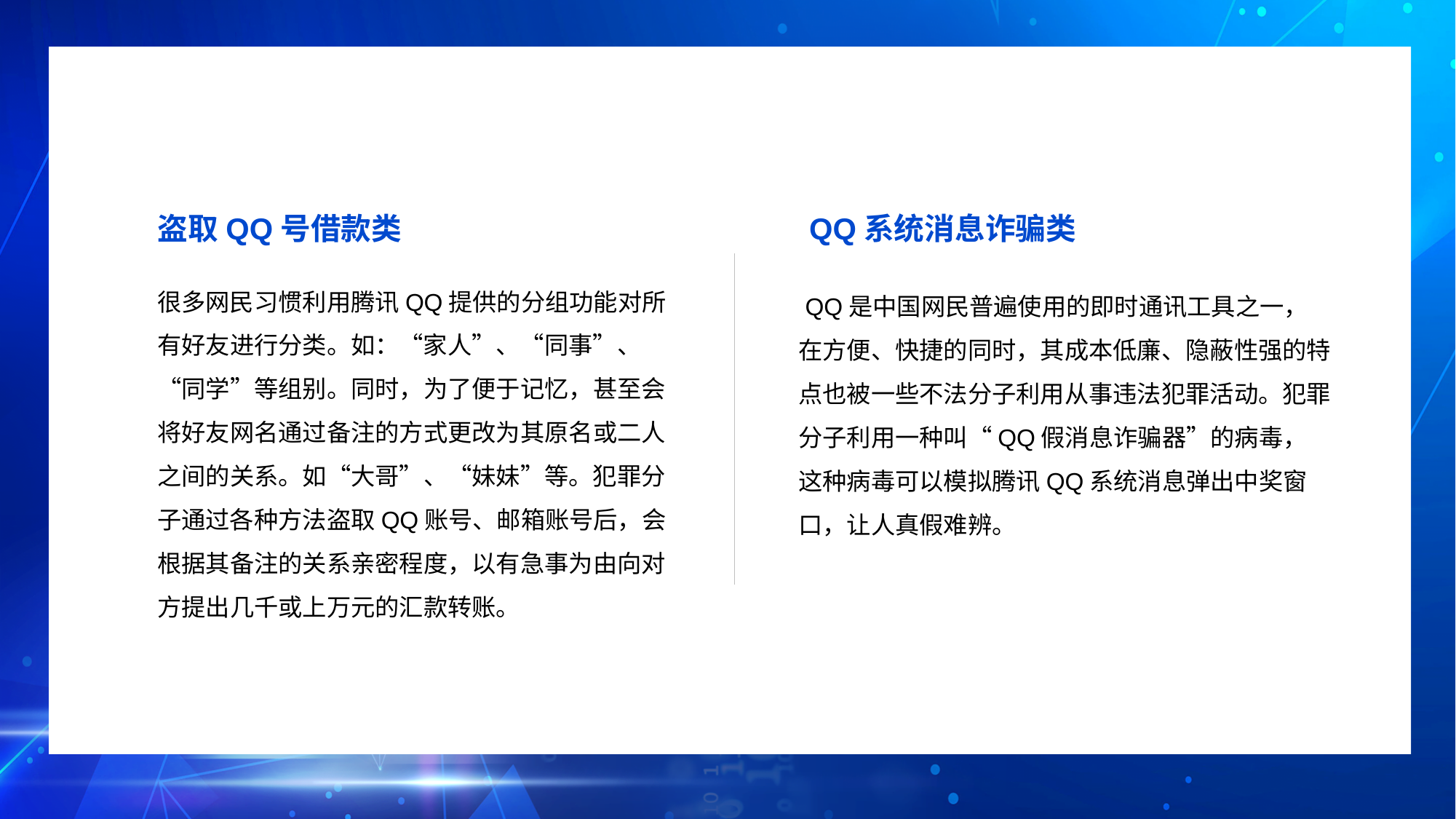

盗取QQ号借款类
QQ系统消息诈骗类
很多网民习惯利用腾讯QQ提供的分组功能对所有好友进行分类。如：“家人”、“同事”、“同学”等组别。同时，为了便于记忆，甚至会将好友网名通过备注的方式更改为其原名或二人之间的关系。如“大哥”、“妹妹”等。犯罪分子通过各种方法盗取QQ账号、邮箱账号后，会根据其备注的关系亲密程度，以有急事为由向对方提出几千或上万元的汇款转账。
 QQ是中国网民普遍使用的即时通讯工具之一，在方便、快捷的同时，其成本低廉、隐蔽性强的特点也被一些不法分子利用从事违法犯罪活动。犯罪分子利用一种叫“QQ假消息诈骗器”的病毒，这种病毒可以模拟腾讯QQ系统消息弹出中奖窗口，让人真假难辨。